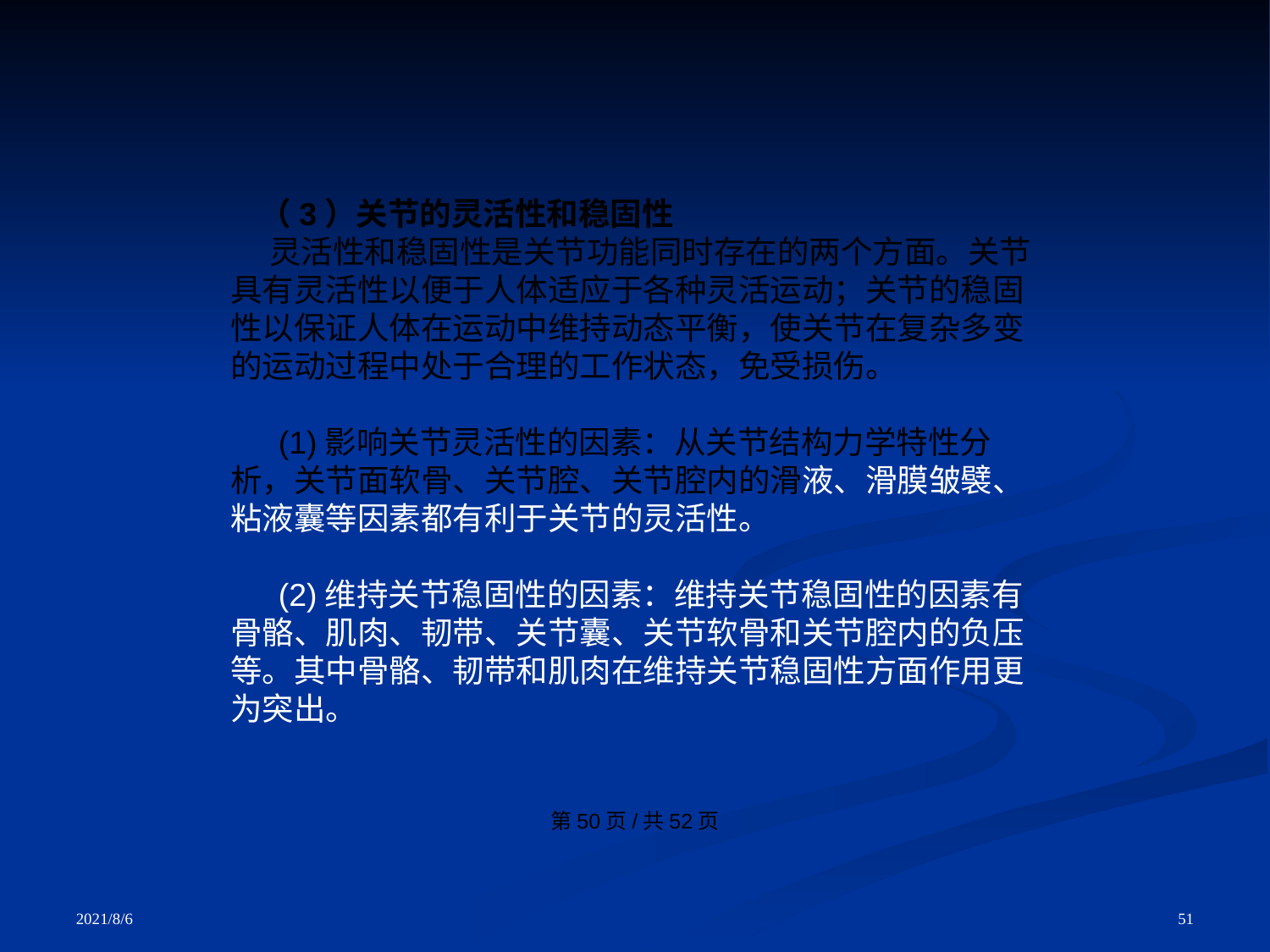

第50页/共52页
（3）关节的灵活性和稳固性
灵活性和稳固性是关节功能同时存在的两个方面。关节具有灵活性以便于人体适应于各种灵活运动；关节的稳固性以保证人体在运动中维持动态平衡，使关节在复杂多变的运动过程中处于合理的工作状态，免受损伤。

 (1)影响关节灵活性的因素：从关节结构力学特性分析，关节面软骨、关节腔、关节腔内的滑液、滑膜皱襞、粘液囊等因素都有利于关节的灵活性。

 (2)维持关节稳固性的因素：维持关节稳固性的因素有骨骼、肌肉、韧带、关节囊、关节软骨和关节腔内的负压等。其中骨骼、韧带和肌肉在维持关节稳固性方面作用更为突出。
51
2021/8/6